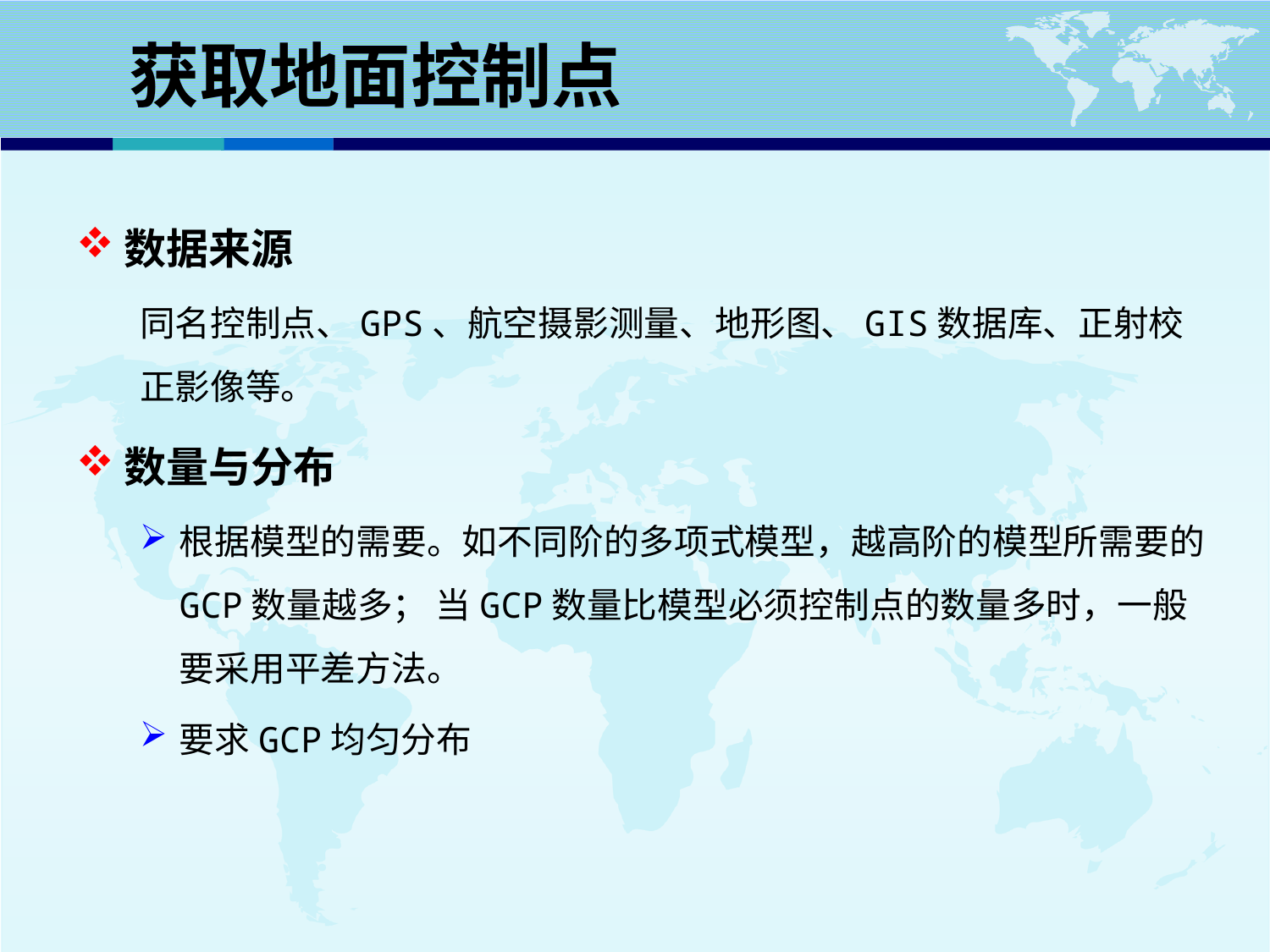

# 获取地面控制点
数据来源
同名控制点、GPS、航空摄影测量、地形图、GIS数据库、正射校正影像等。
数量与分布
根据模型的需要。如不同阶的多项式模型，越高阶的模型所需要的GCP数量越多； 当GCP数量比模型必须控制点的数量多时，一般要采用平差方法。
要求GCP均匀分布